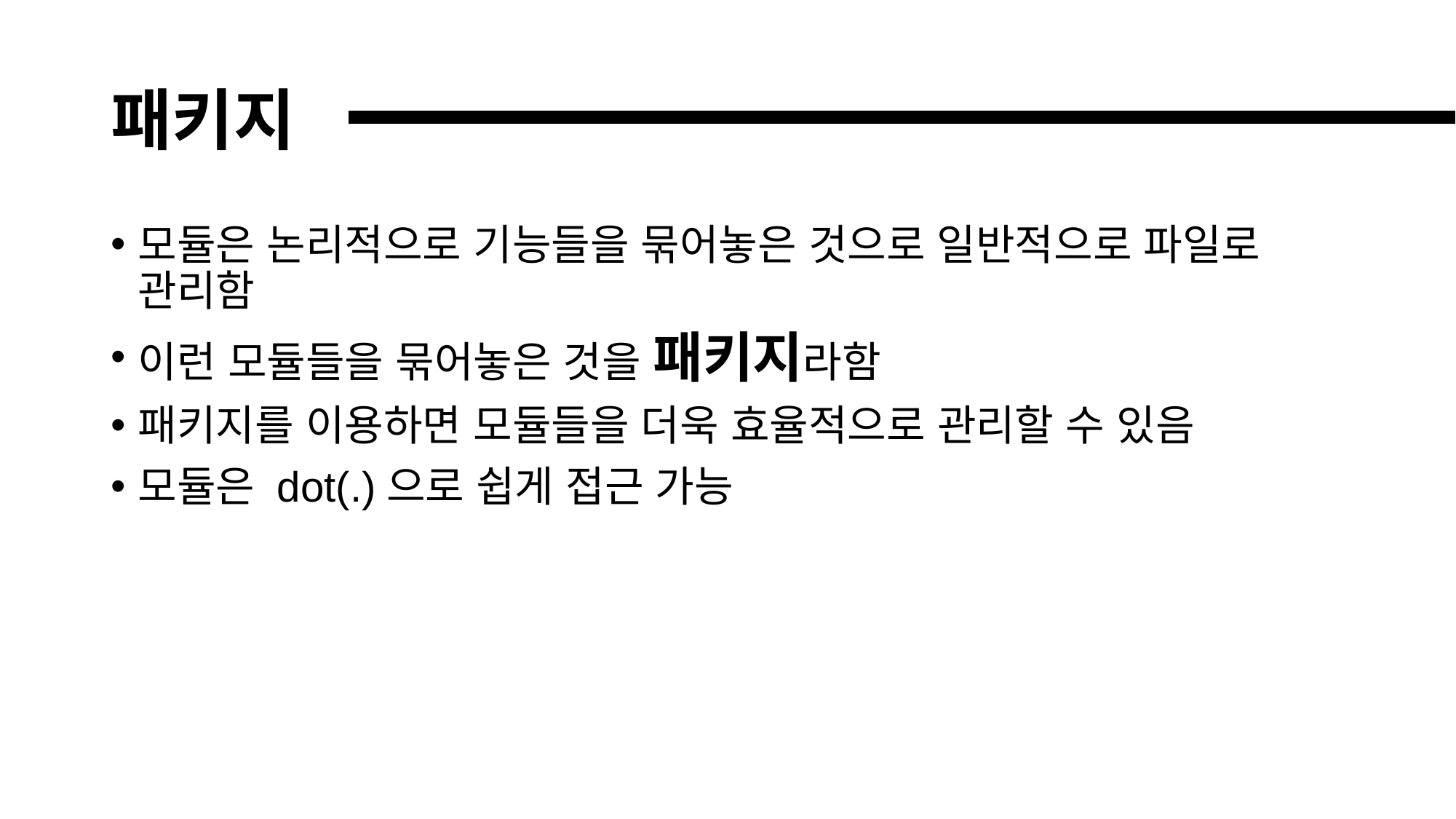

# 패키지

모듈은 논리적으로 기능들을 묶어놓은 것으로 일반적으로 파일로 관리함
이런 모듈들을 묶어놓은 것을 패키지라함
패키지를 이용하면 모듈들을 더욱 효율적으로 관리할 수 있음
모듈은 dot(.)으로 쉽게 접근 가능